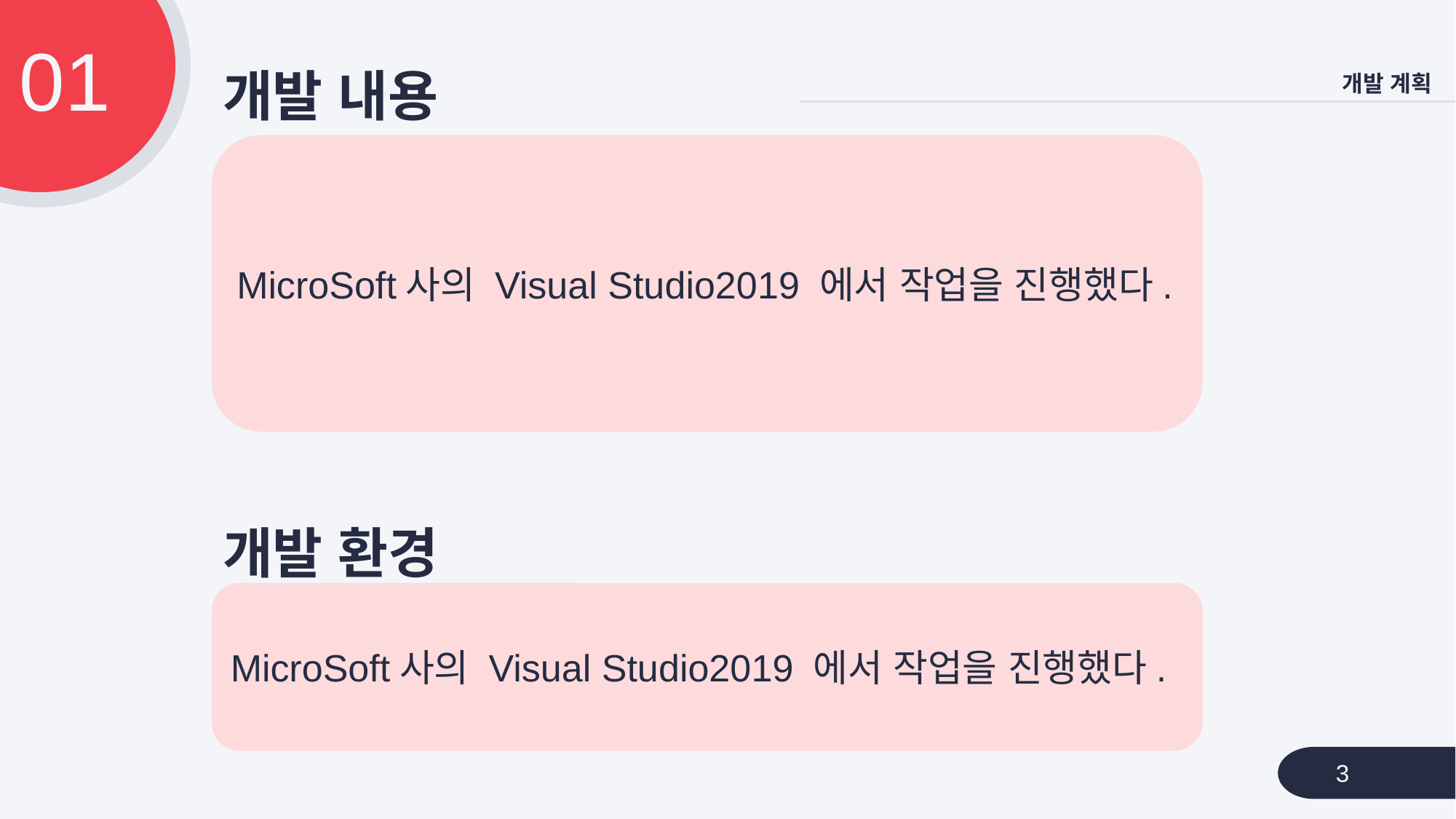

01
개발 계획
# 개발 내용
MicroSoft사의 Visual Studio2019 에서 작업을 진행했다.
개발 환경
MicroSoft사의 Visual Studio2019 에서 작업을 진행했다.
3